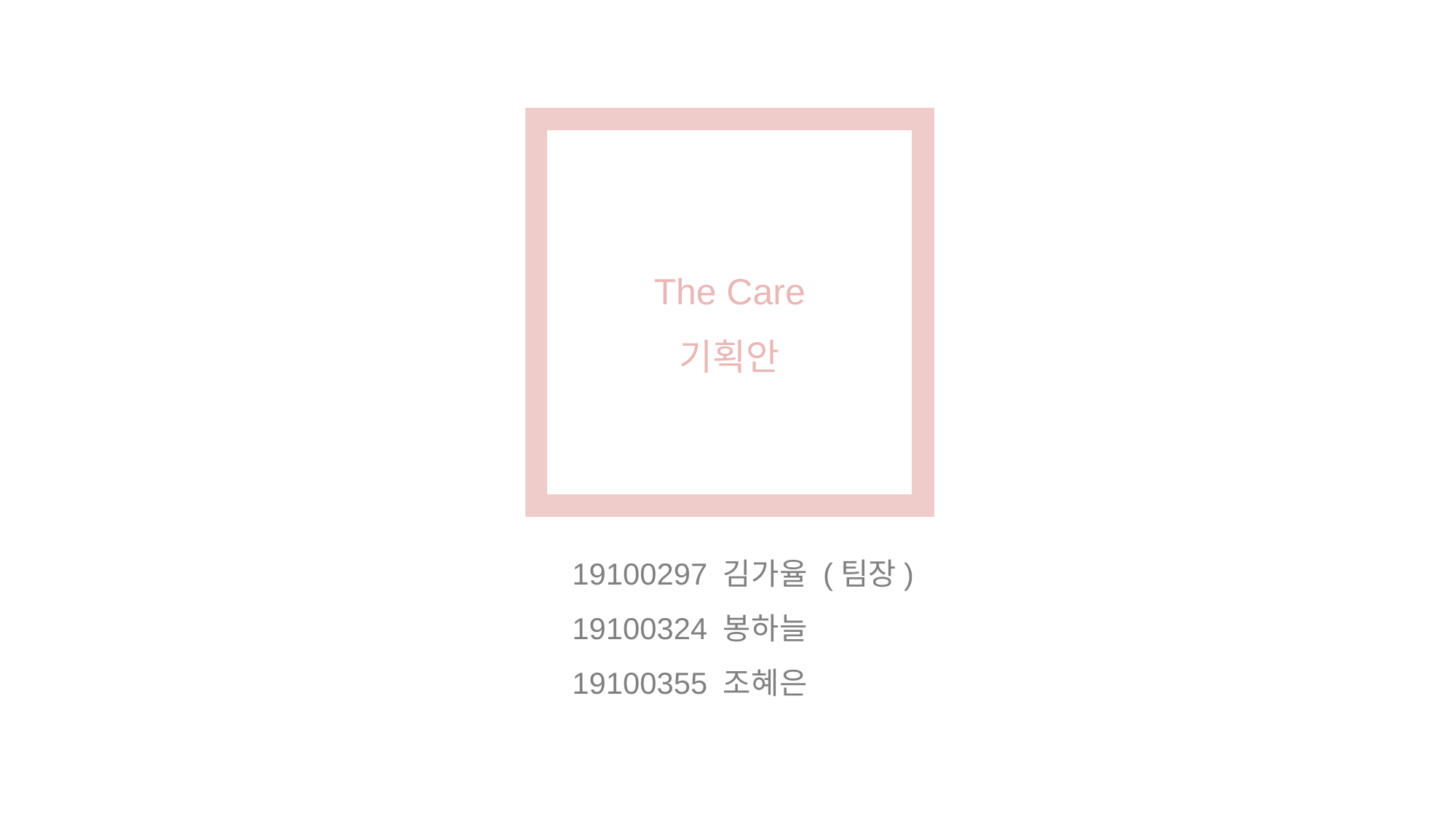

The Care
기획안
19100297 김가율 (팀장)
19100324 봉하늘
19100355 조혜은